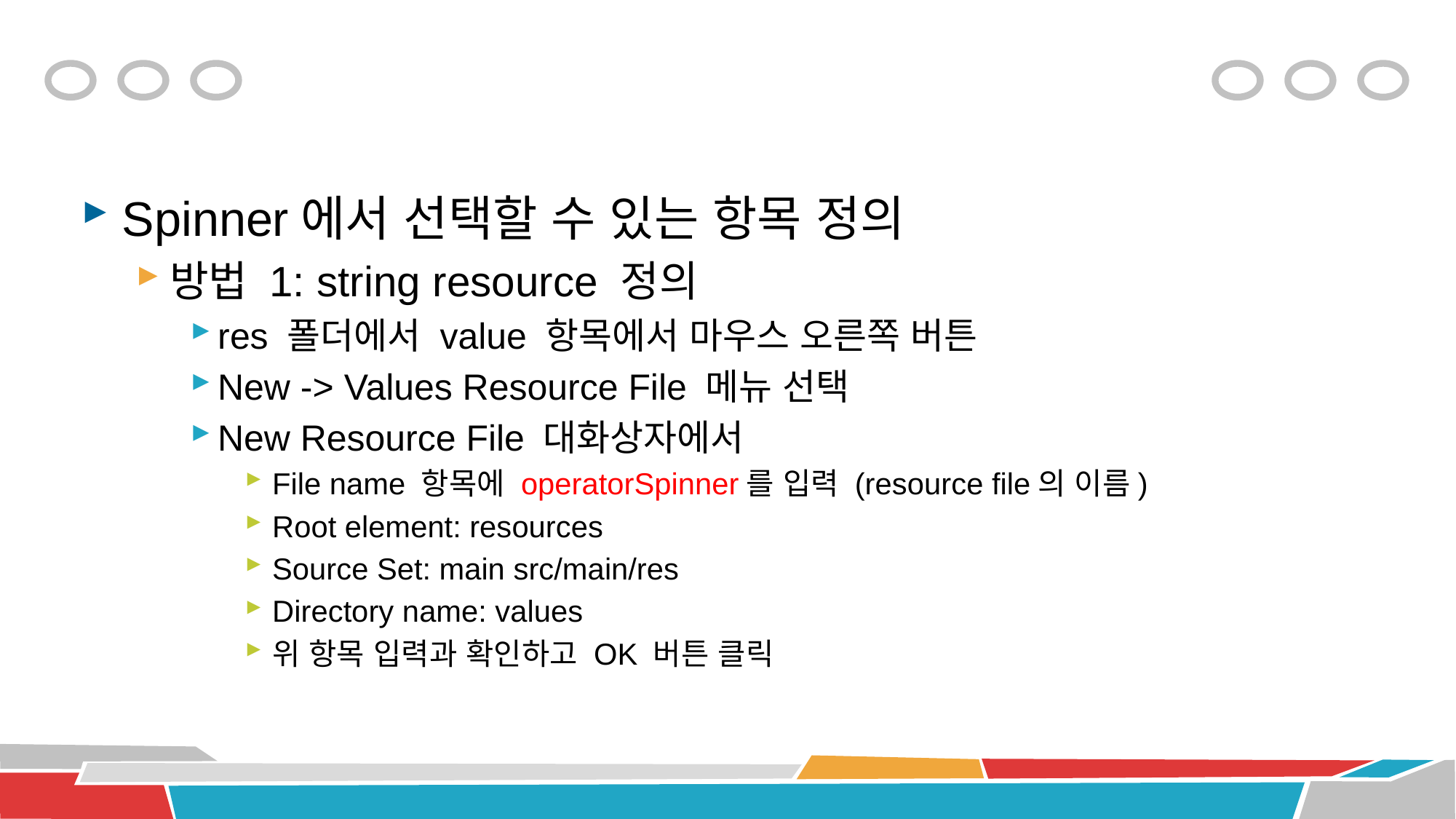

#
Spinner에서 선택할 수 있는 항목 정의
방법 1: string resource 정의
res 폴더에서 value 항목에서 마우스 오른쪽 버튼
New -> Values Resource File 메뉴 선택
New Resource File 대화상자에서
File name 항목에 operatorSpinner를 입력 (resource file의 이름)
Root element: resources
Source Set: main src/main/res
Directory name: values
위 항목 입력과 확인하고 OK 버튼 클릭